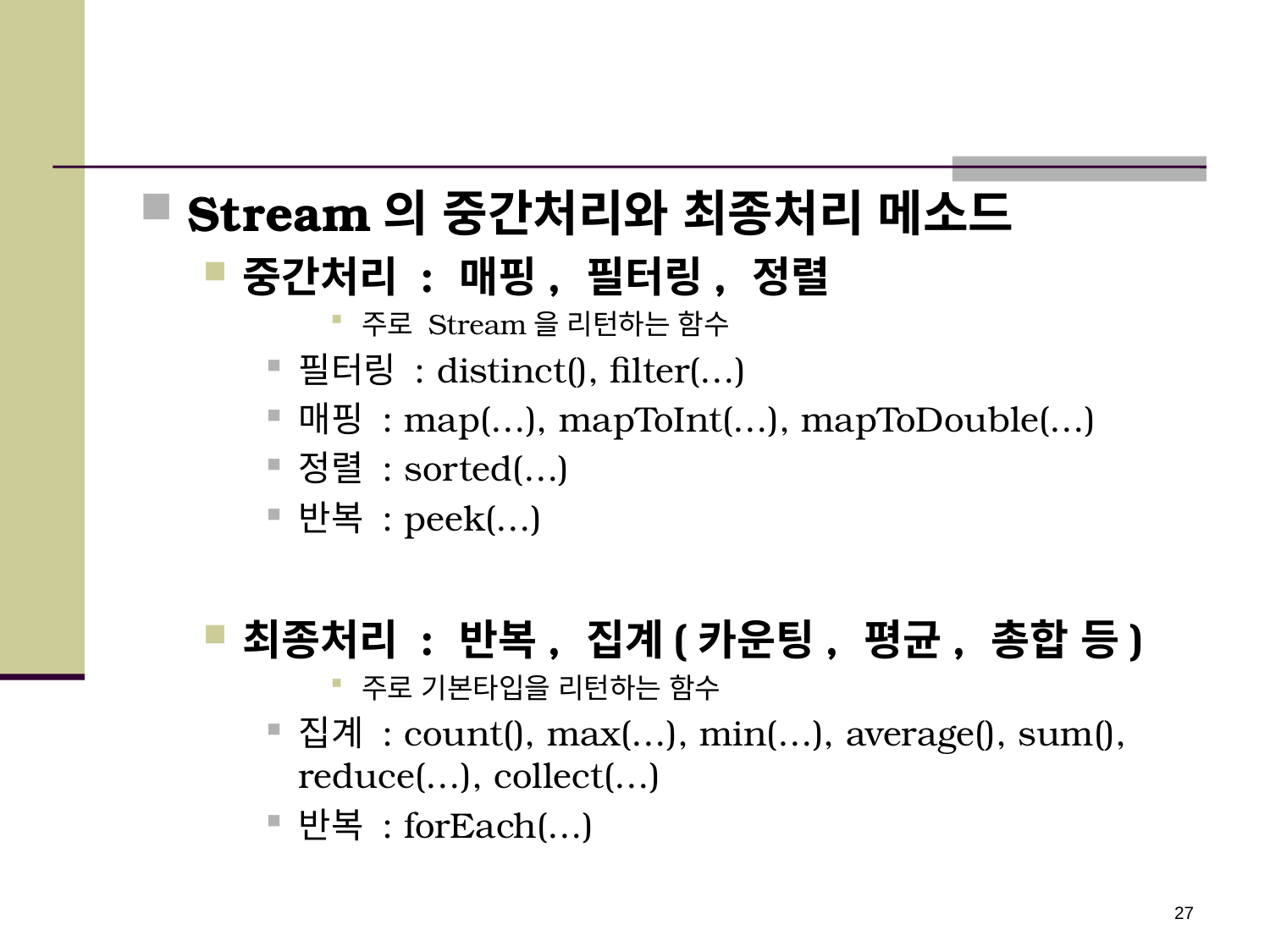

#
Stream의 중간처리와 최종처리 메소드
중간처리 : 매핑, 필터링, 정렬
주로 Stream을 리턴하는 함수
필터링 : distinct(), filter(…)
매핑 : map(…), mapToInt(…), mapToDouble(…)
정렬 : sorted(…)
반복 : peek(…)

최종처리 : 반복, 집계(카운팅, 평균, 총합 등)
주로 기본타입을 리턴하는 함수
집계 : count(), max(…), min(…), average(), sum(), reduce(…), collect(…)
반복 : forEach(…)

27